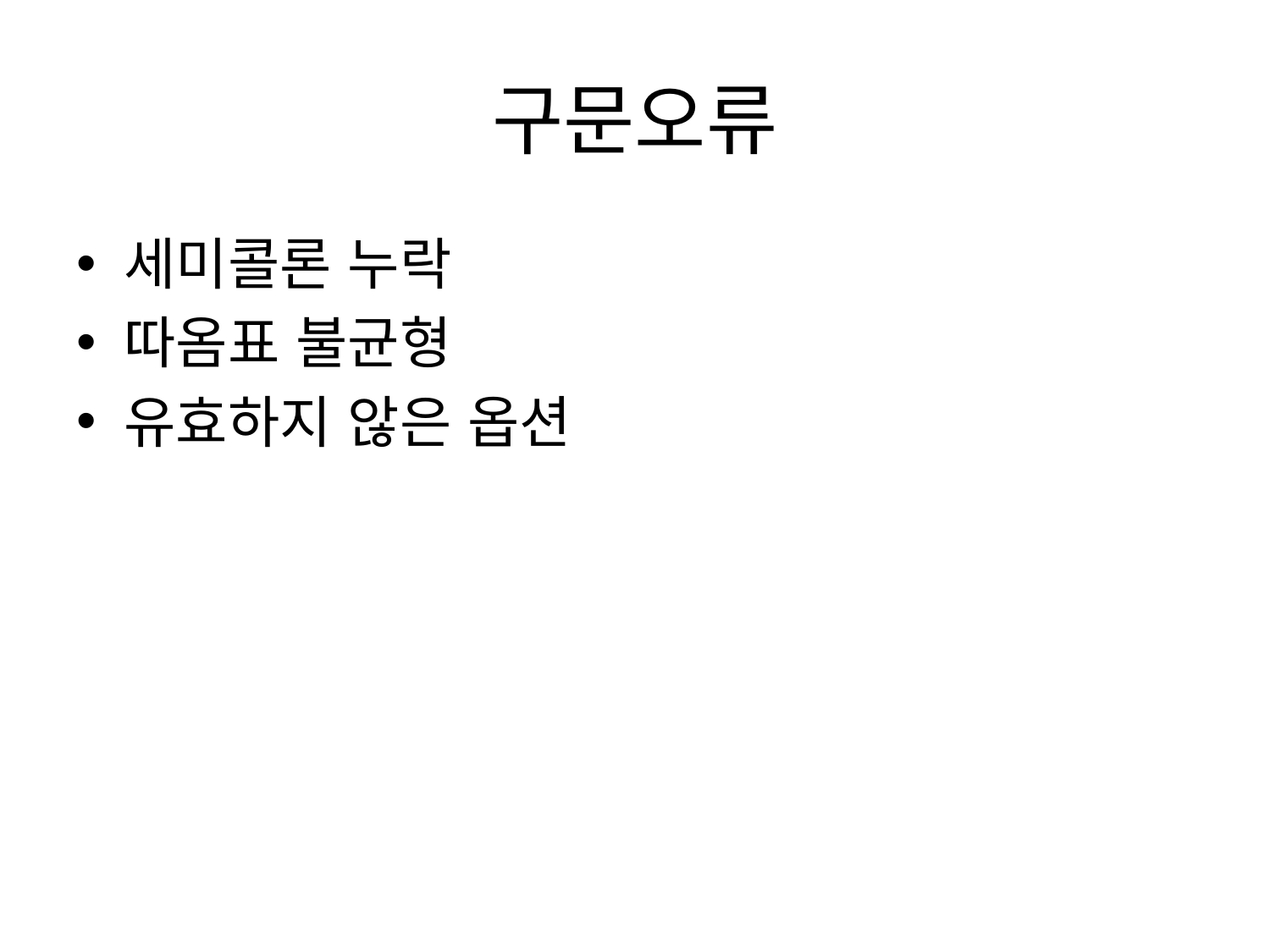

# 구문오류
세미콜론 누락
따옴표 불균형
유효하지 않은 옵션